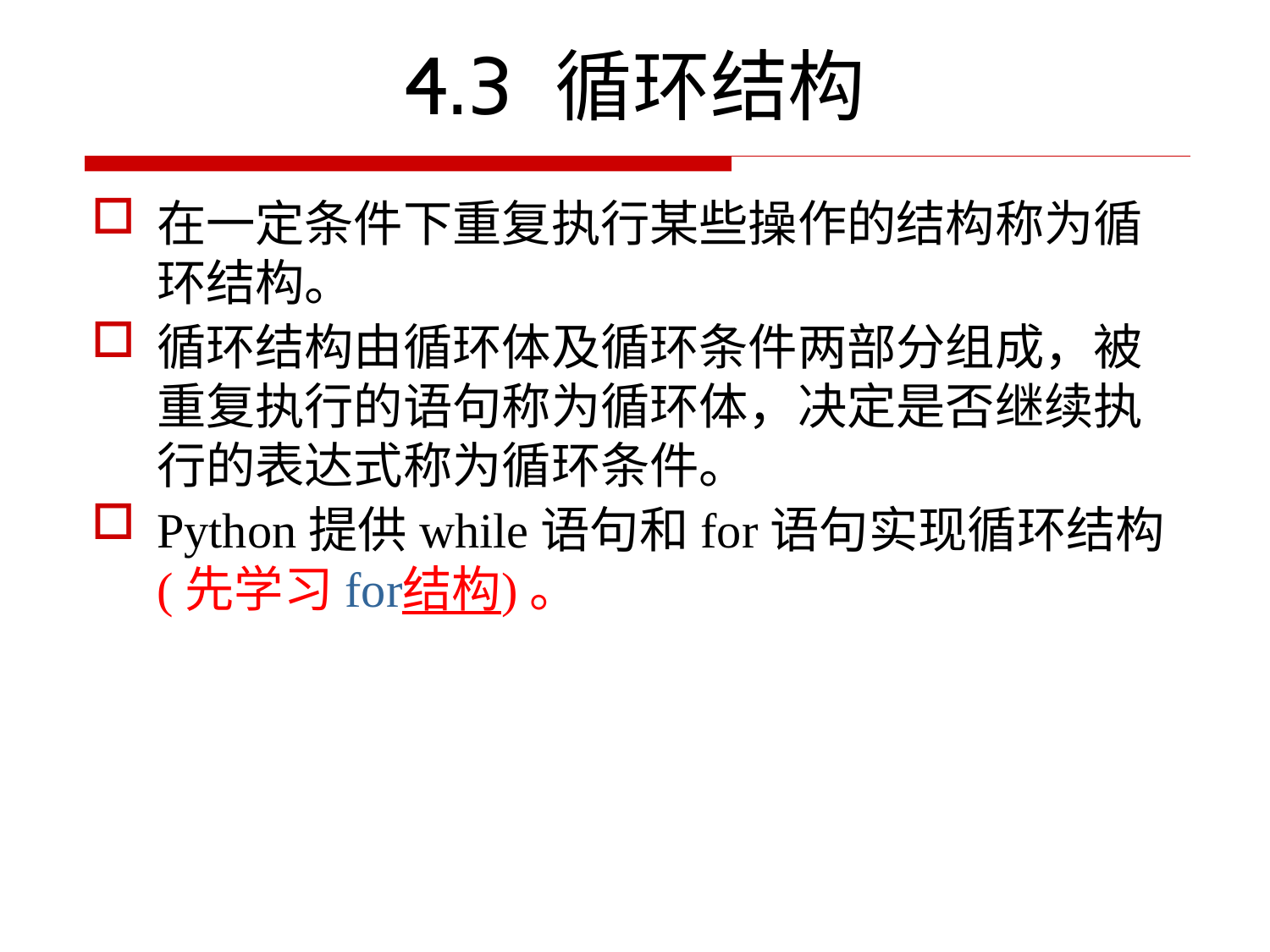

# 4.3 循环结构
在一定条件下重复执行某些操作的结构称为循环结构。
循环结构由循环体及循环条件两部分组成，被重复执行的语句称为循环体，决定是否继续执行的表达式称为循环条件。
Python提供while语句和for语句实现循环结构(先学习for结构)。
37